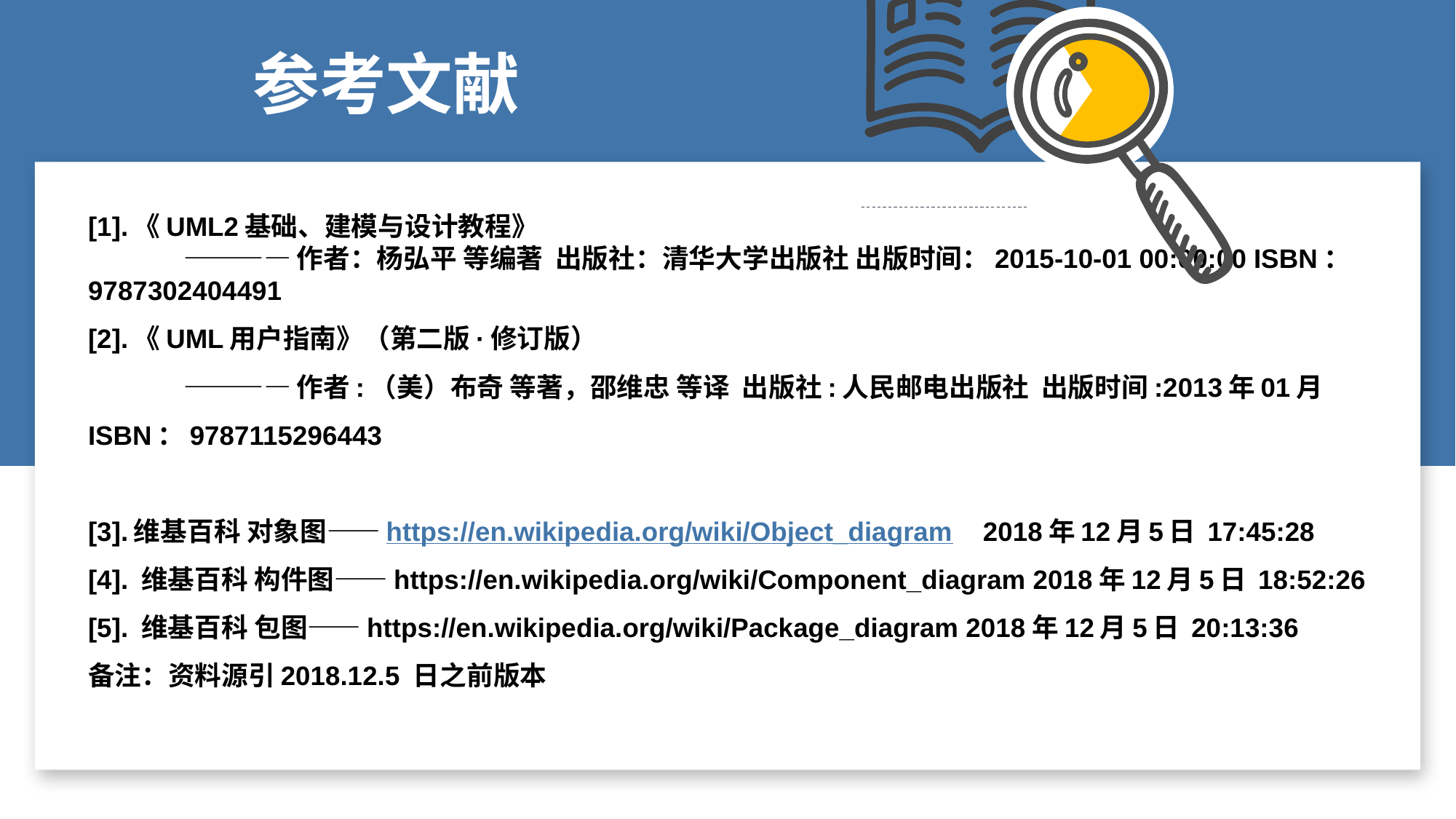

[1].《UML2基础、建模与设计教程》
		————作者：杨弘平 等编著  出版社：清华大学出版社 出版时间：2015-10-01 00:00:00 ISBN：9787302404491
[2].《UML用户指南》（第二版·修订版）
		————作者:（美）布奇 等著，邵维忠 等译  出版社:人民邮电出版社  出版时间:2013年01月  ISBN：9787115296443

[3].维基百科 对象图——https://en.wikipedia.org/wiki/Object_diagram    2018年12月5日 17:45:28
[4]. 维基百科 构件图——https://en.wikipedia.org/wiki/Component_diagram 2018年12月5日 18:52:26
[5]. 维基百科 包图——https://en.wikipedia.org/wiki/Package_diagram 2018年12月5日 20:13:36
备注：资料源引2018.12.5 日之前版本

# 参考文献
39